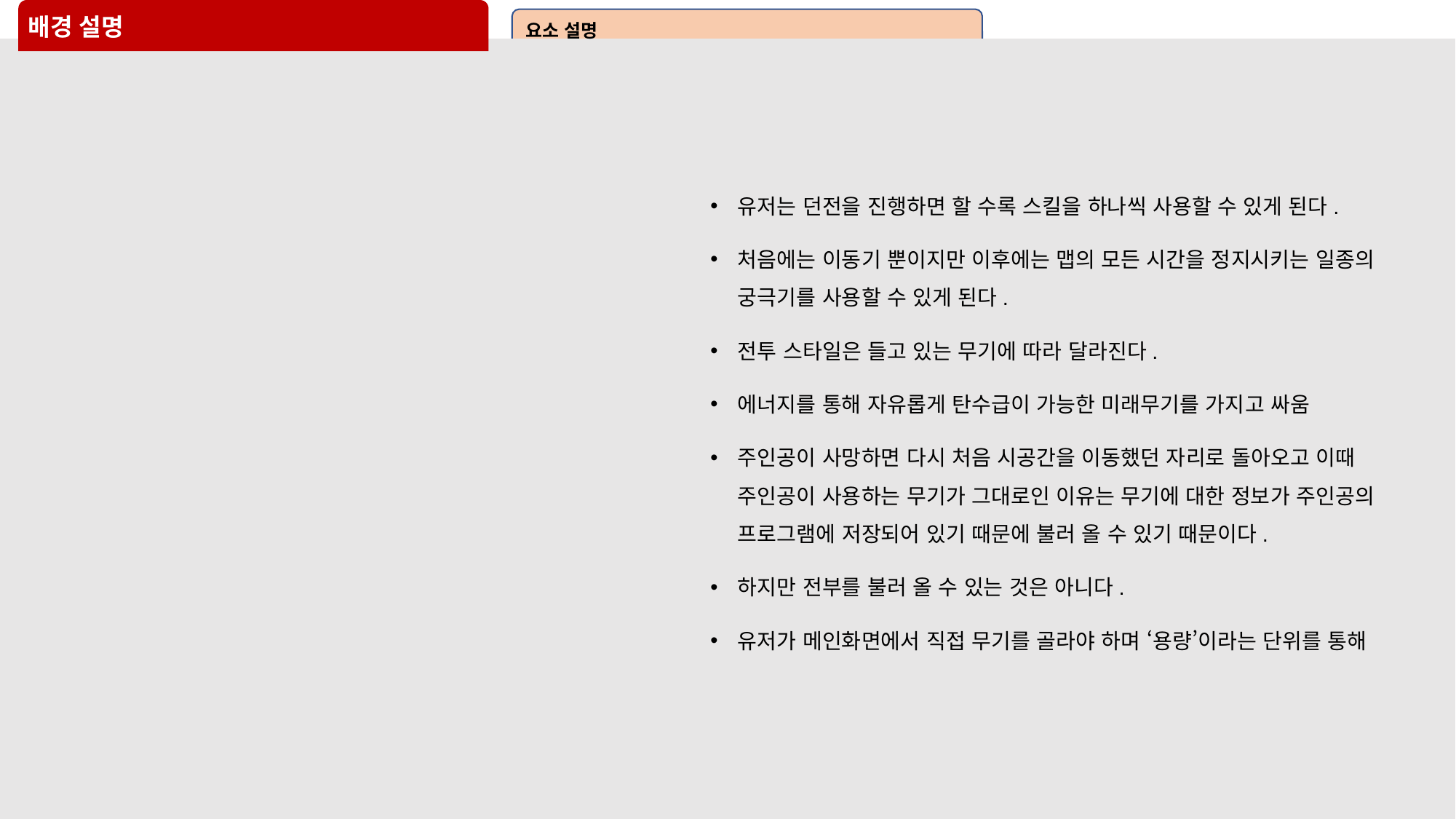

# 배경 설명
요소 설명

유저는 던전을 진행하면 할 수록 스킬을 하나씩 사용할 수 있게 된다.
처음에는 이동기 뿐이지만 이후에는 맵의 모든 시간을 정지시키는 일종의 궁극기를 사용할 수 있게 된다.
전투 스타일은 들고 있는 무기에 따라 달라진다.
에너지를 통해 자유롭게 탄수급이 가능한 미래무기를 가지고 싸움
주인공이 사망하면 다시 처음 시공간을 이동했던 자리로 돌아오고 이때 주인공이 사용하는 무기가 그대로인 이유는 무기에 대한 정보가 주인공의 프로그램에 저장되어 있기 때문에 불러 올 수 있기 때문이다.
하지만 전부를 불러 올 수 있는 것은 아니다.
유저가 메인화면에서 직접 무기를 골라야 하며 ‘용량’이라는 단위를 통해